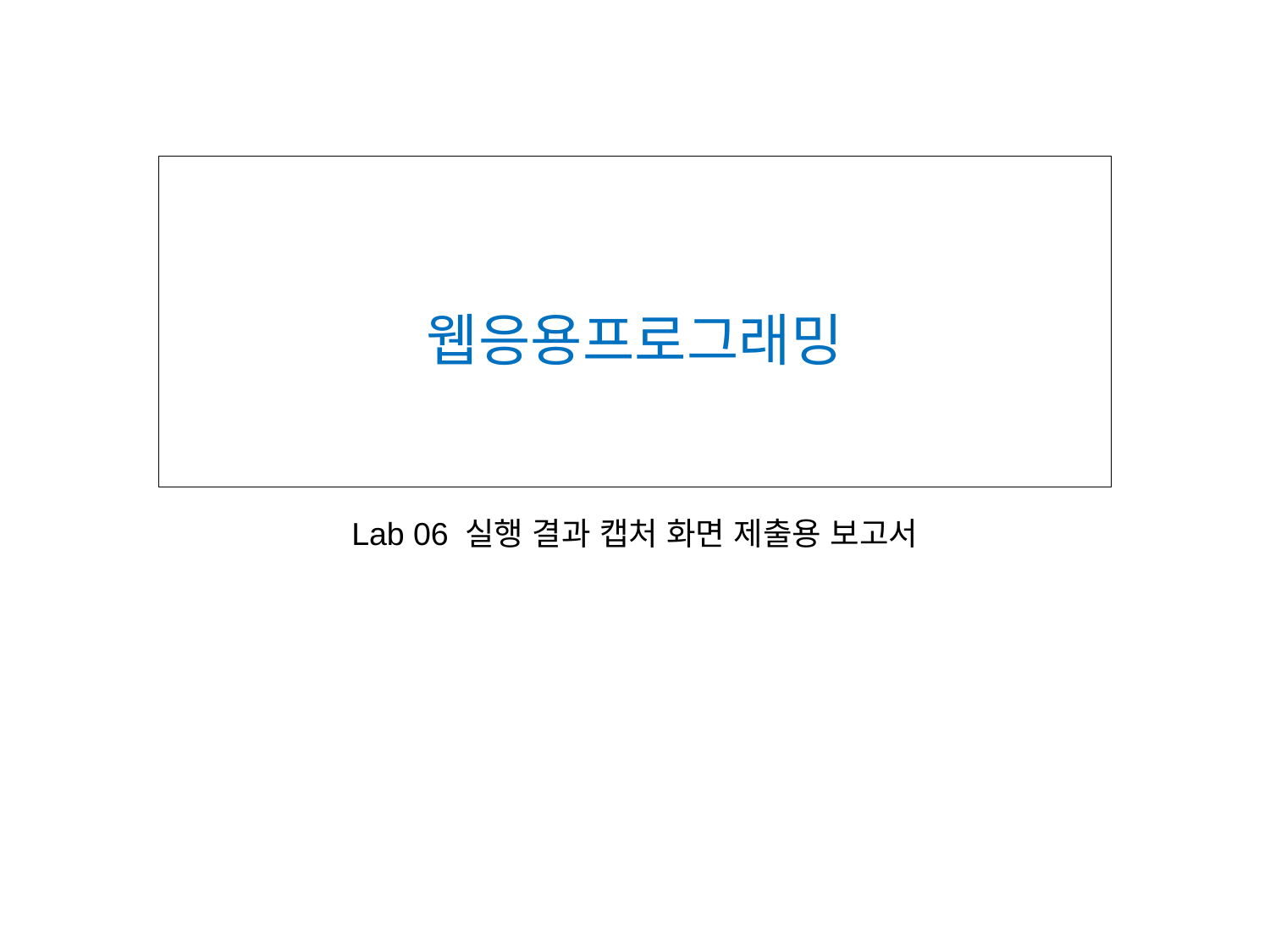

# 웹응용프로그래밍
Lab 06 실행 결과 캡처 화면 제출용 보고서